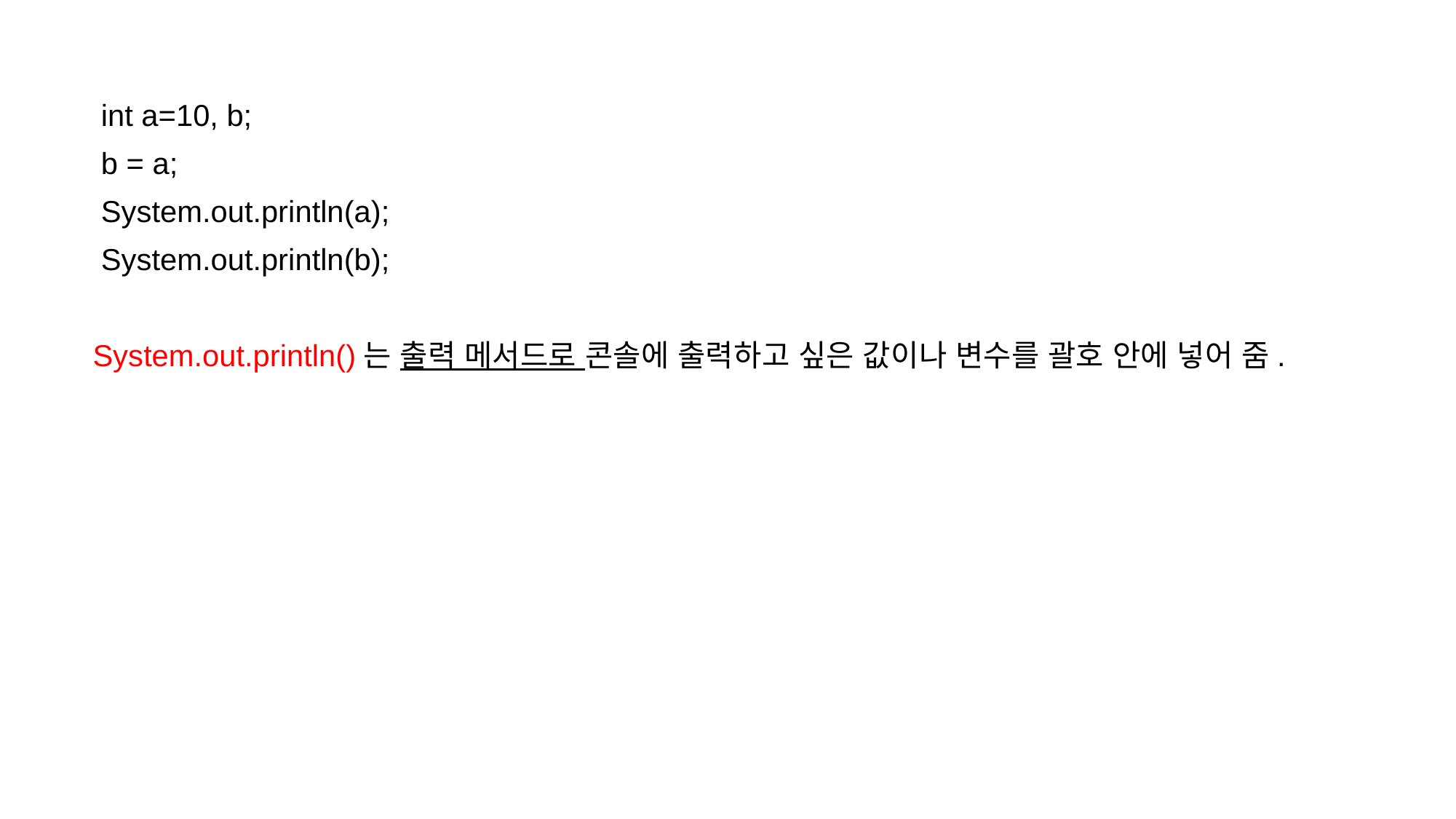

#
 int a=10, b;
 b = a;
 System.out.println(a);
 System.out.println(b);

System.out.println()는 출력 메서드로 콘솔에 출력하고 싶은 값이나 변수를 괄호 안에 넣어 줌.